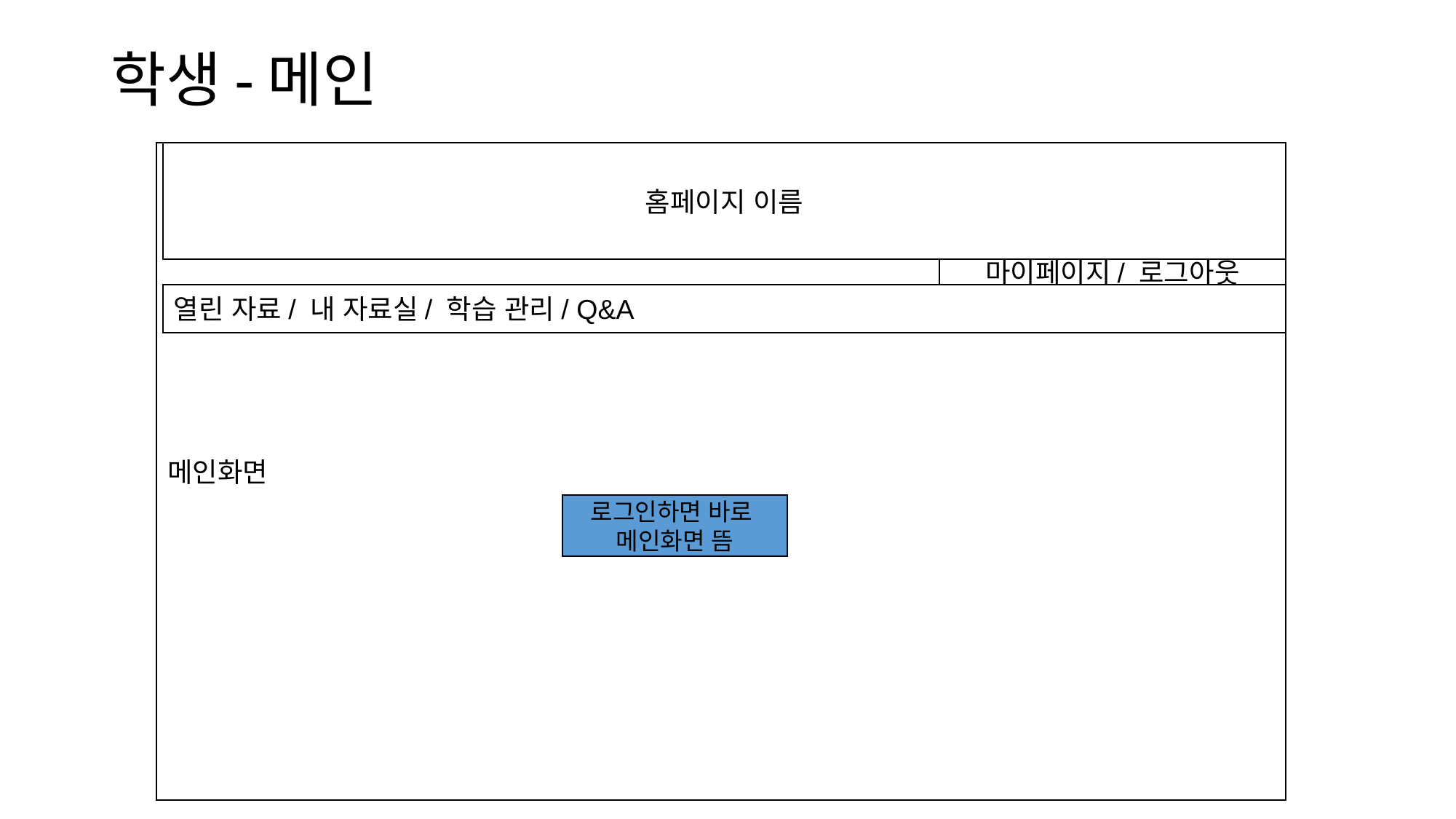

# 학생-메인
메인화면
홈페이지 이름
마이페이지/ 로그아웃
열린 자료/ 내 자료실/ 학습 관리/ Q&A
로그인하면 바로
메인화면 뜸